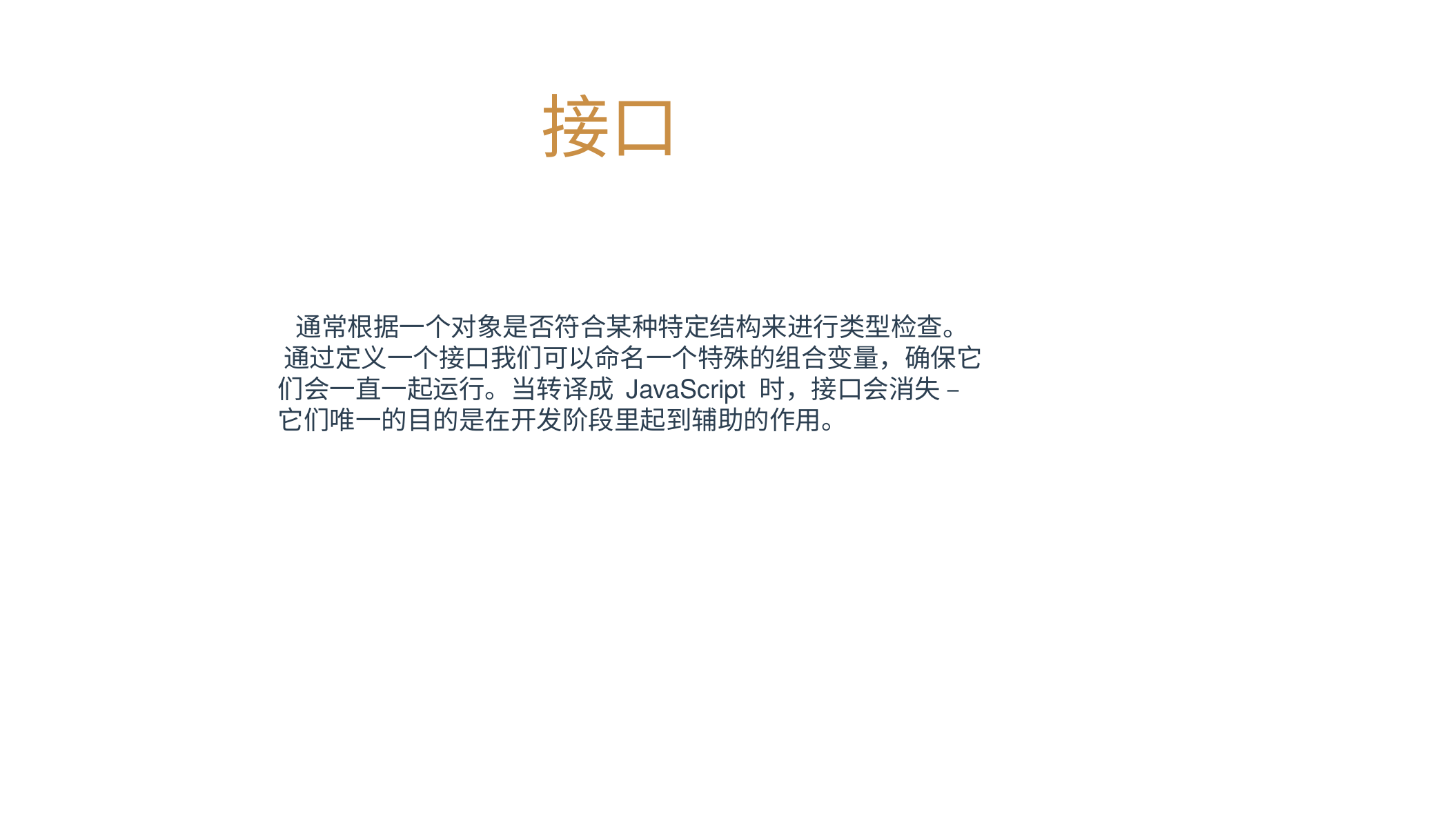

接口
  通常根据一个对象是否符合某种特定结构来进行类型检查。    通过定义一个接口我们可以命名一个特殊的组合变量，确保它们会一直一起运行。当转译成 JavaScript 时，接口会消失 – 它们唯一的目的是在开发阶段里起到辅助的作用。
PART